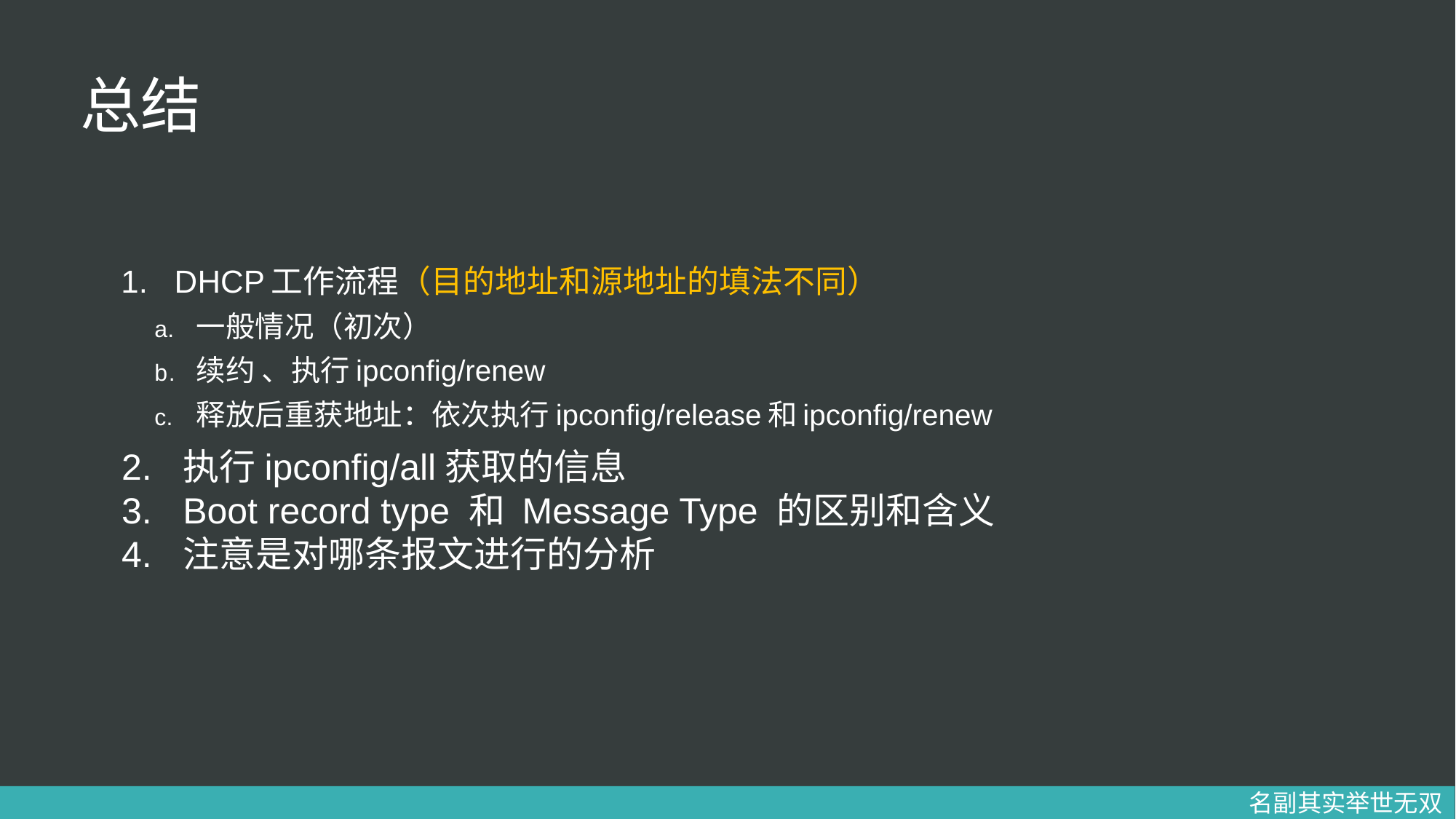

# 总结
1.   DHCP工作流程（目的地址和源地址的填法不同）
一般情况（初次）
续约 、执行ipconfig/renew
释放后重获地址：依次执行ipconfig/release和ipconfig/renew

执行ipconfig/all获取的信息
Boot record type 和 Message Type 的区别和含义
注意是对哪条报文进行的分析